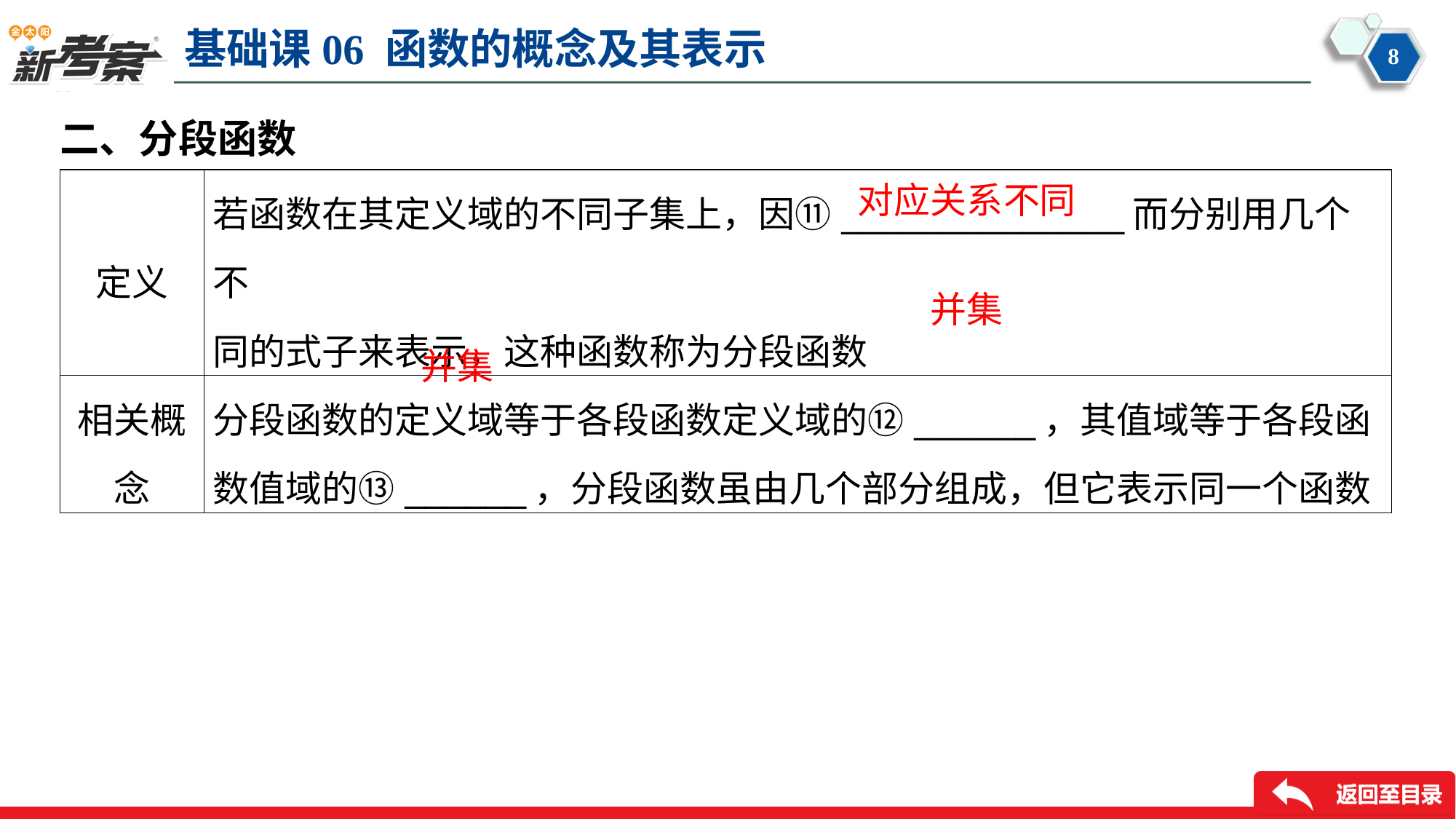

二、分段函数
对应关系不同
| 定义 | 若函数在其定义域的不同子集上，因⑪\_\_\_\_\_\_\_\_\_\_\_\_\_\_而分别用几个不 同的式子来表示，这种函数称为分段函数 |
| --- | --- |
| 相关概 念 | 分段函数的定义域等于各段函数定义域的⑫\_\_\_\_\_\_，其值域等于各段函 数值域的⑬\_\_\_\_\_\_，分段函数虽由几个部分组成，但它表示同一个函数 |
并集
并集